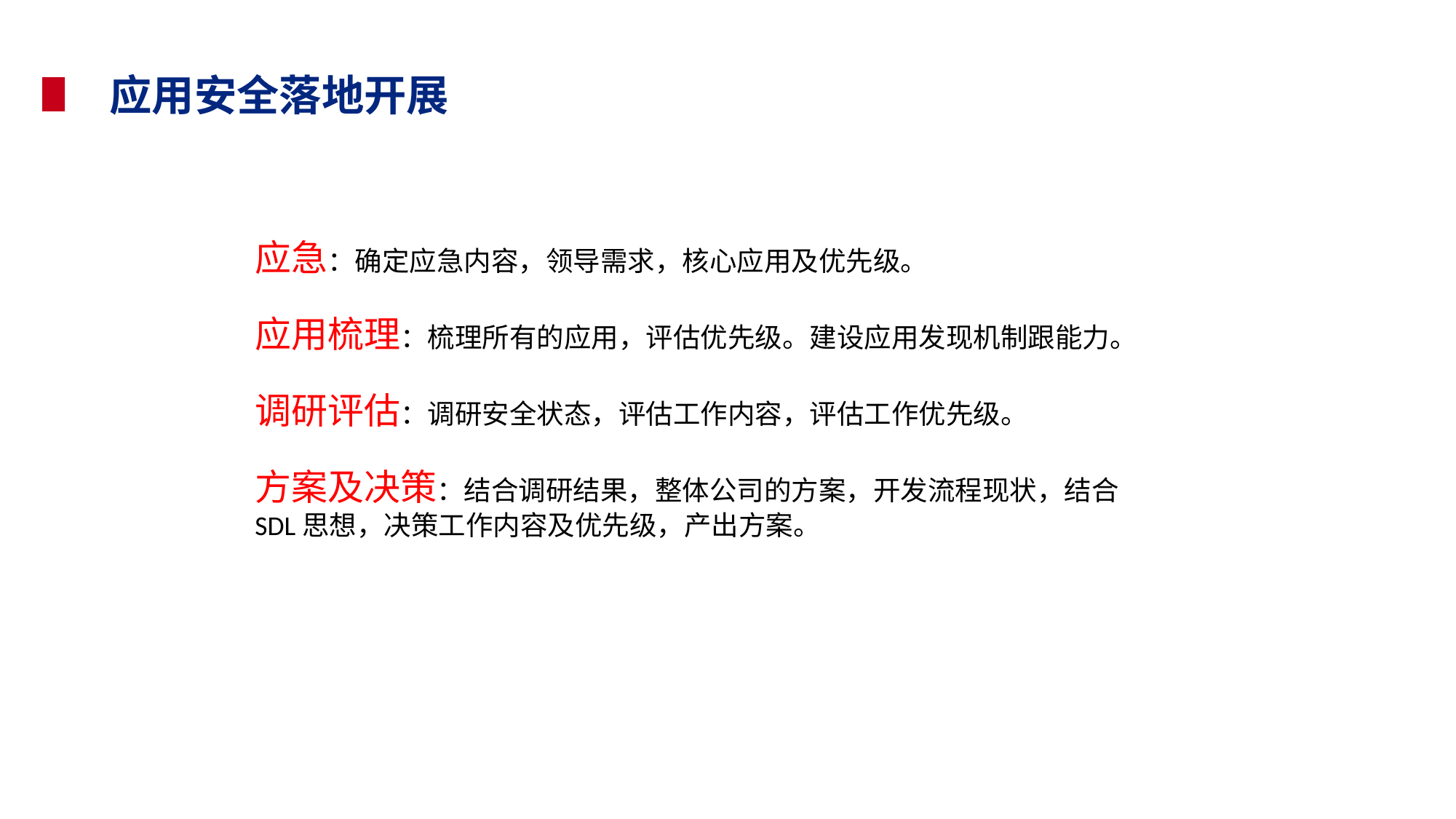

应用安全落地开展

应急：确定应急内容，领导需求，核心应用及优先级。
应用梳理：梳理所有的应用，评估优先级。建设应用发现机制跟能力。
调研评估：调研安全状态，评估工作内容，评估工作优先级。
方案及决策：结合调研结果，整体公司的方案，开发流程现状，结合SDL思想，决策工作内容及优先级，产出方案。